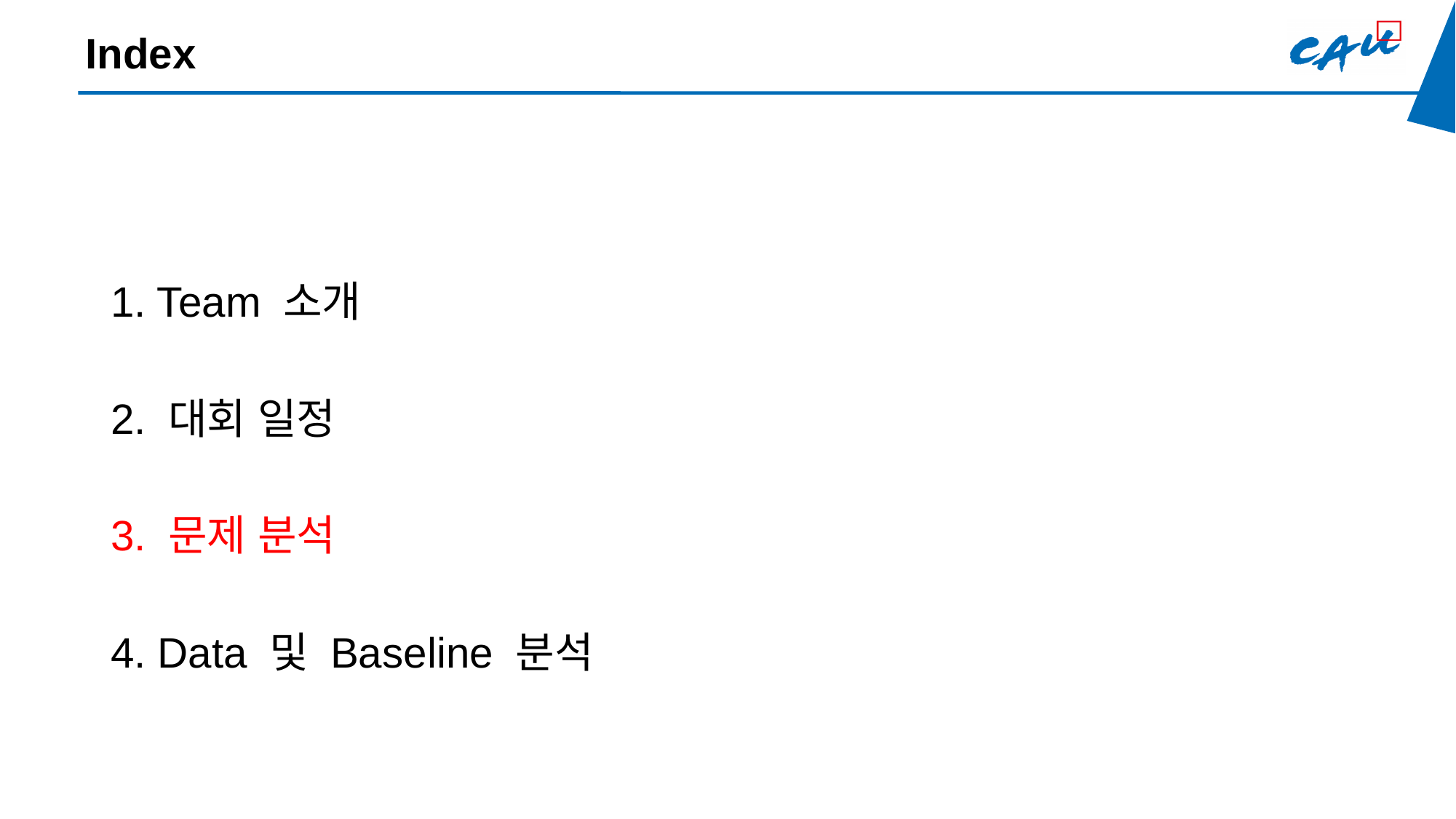

Index
1. Team 소개
2. 대회 일정
3. 문제 분석
4. Data 및 Baseline 분석